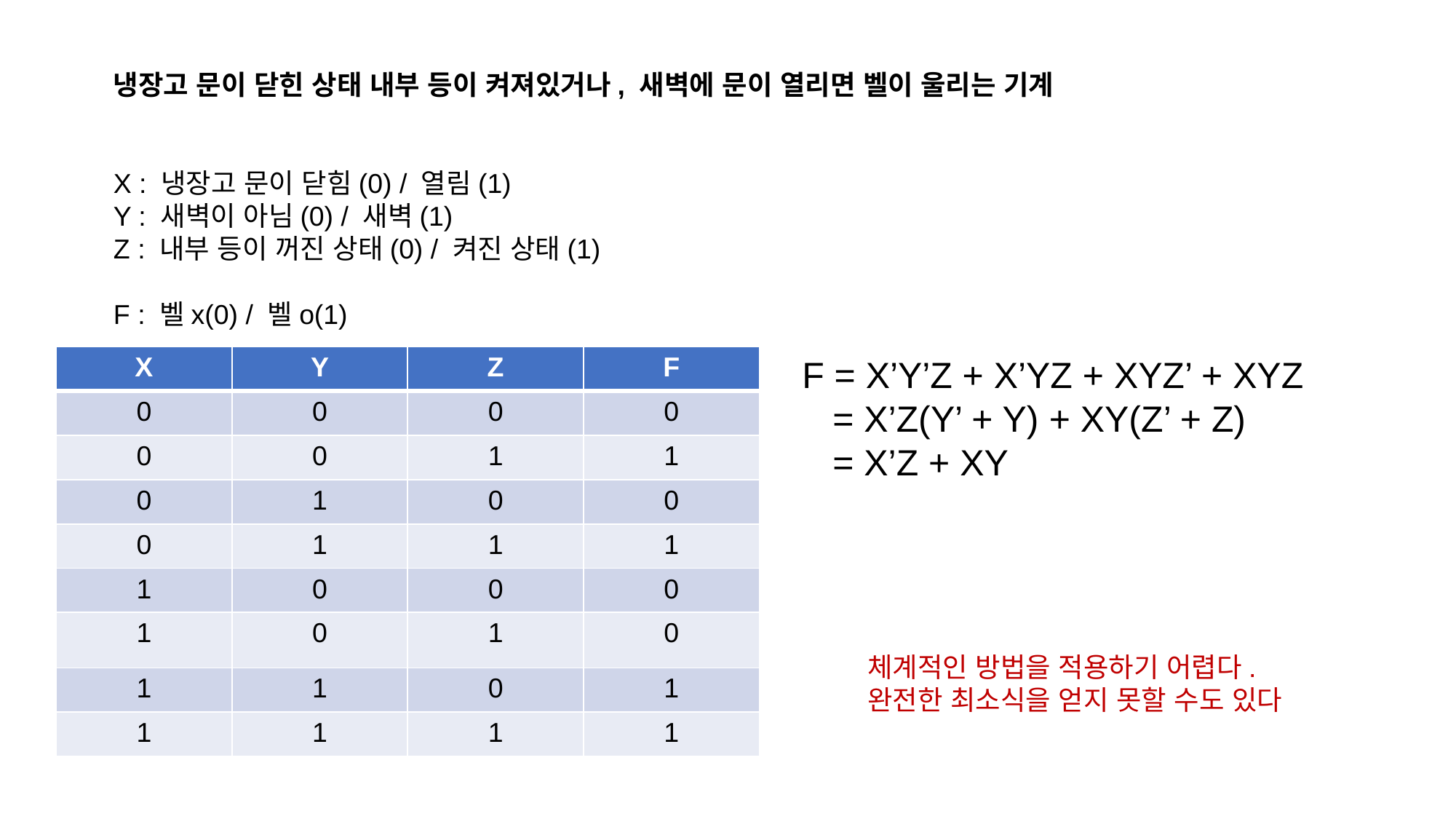

냉장고 문이 닫힌 상태 내부 등이 켜져있거나, 새벽에 문이 열리면 벨이 울리는 기계

X : 냉장고 문이 닫힘(0) / 열림(1)
Y : 새벽이 아님(0) / 새벽(1)
Z : 내부 등이 꺼진 상태(0) / 켜진 상태(1)

F : 벨x(0) / 벨o(1)

| X | Y | Z | F |
| --- | --- | --- | --- |
| 0 | 0 | 0 | 0 |
| 0 | 0 | 1 | 1 |
| 0 | 1 | 0 | 0 |
| 0 | 1 | 1 | 1 |
| 1 | 0 | 0 | 0 |
| 1 | 0 | 1 | 0 |
| 1 | 1 | 0 | 1 |
| 1 | 1 | 1 | 1 |
F = X’Y’Z + X’YZ + XYZ’ + XYZ
   = X’Z(Y’ + Y) + XY(Z’ + Z)
   = X’Z + XY
체계적인 방법을 적용하기 어렵다.
완전한 최소식을 얻지 못할 수도 있다